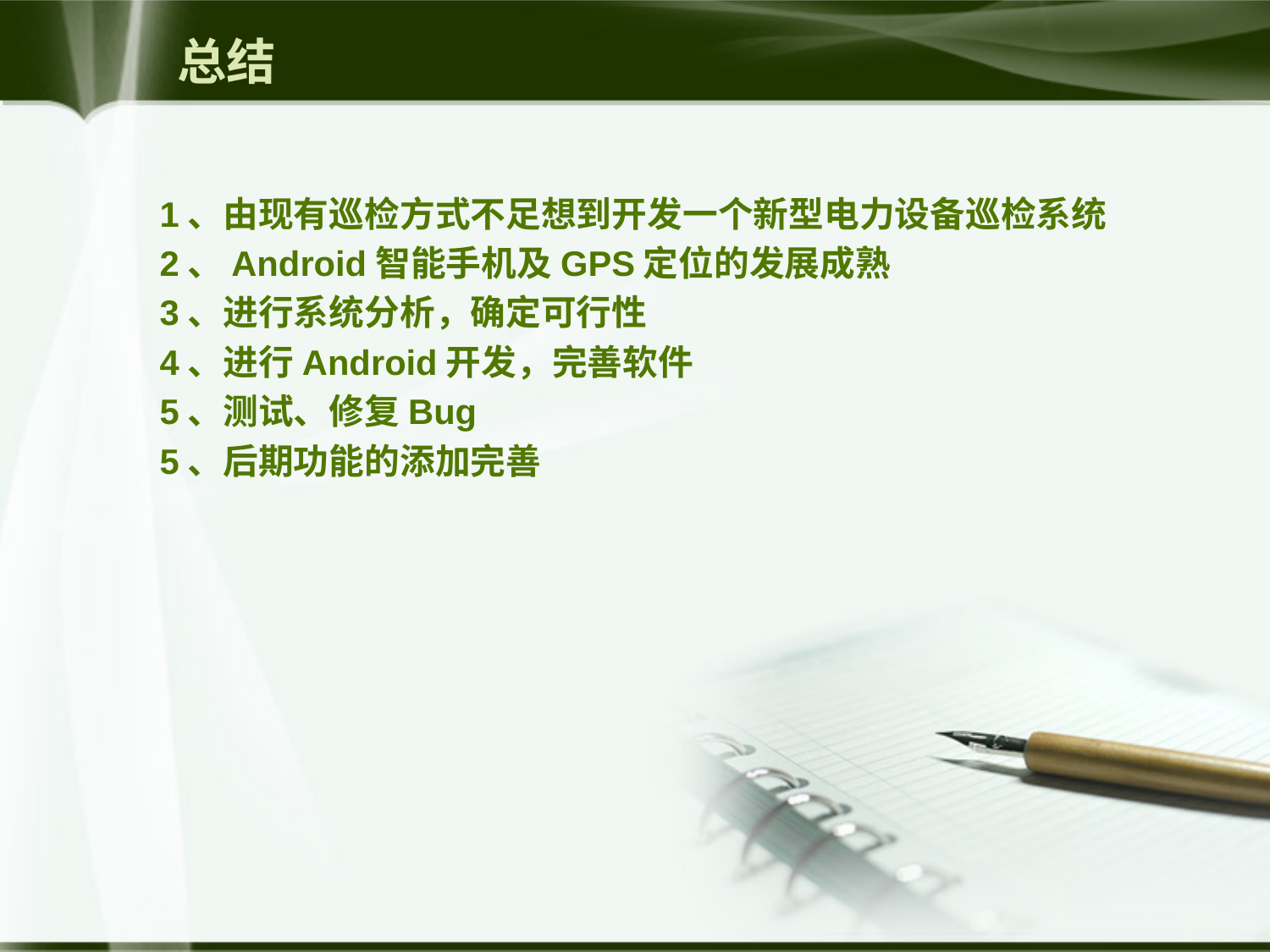

总结

1、由现有巡检方式不足想到开发一个新型电力设备巡检系统
2、Android智能手机及GPS定位的发展成熟
3、进行系统分析，确定可行性
4、进行Android开发，完善软件
5、测试、修复Bug
5、后期功能的添加完善